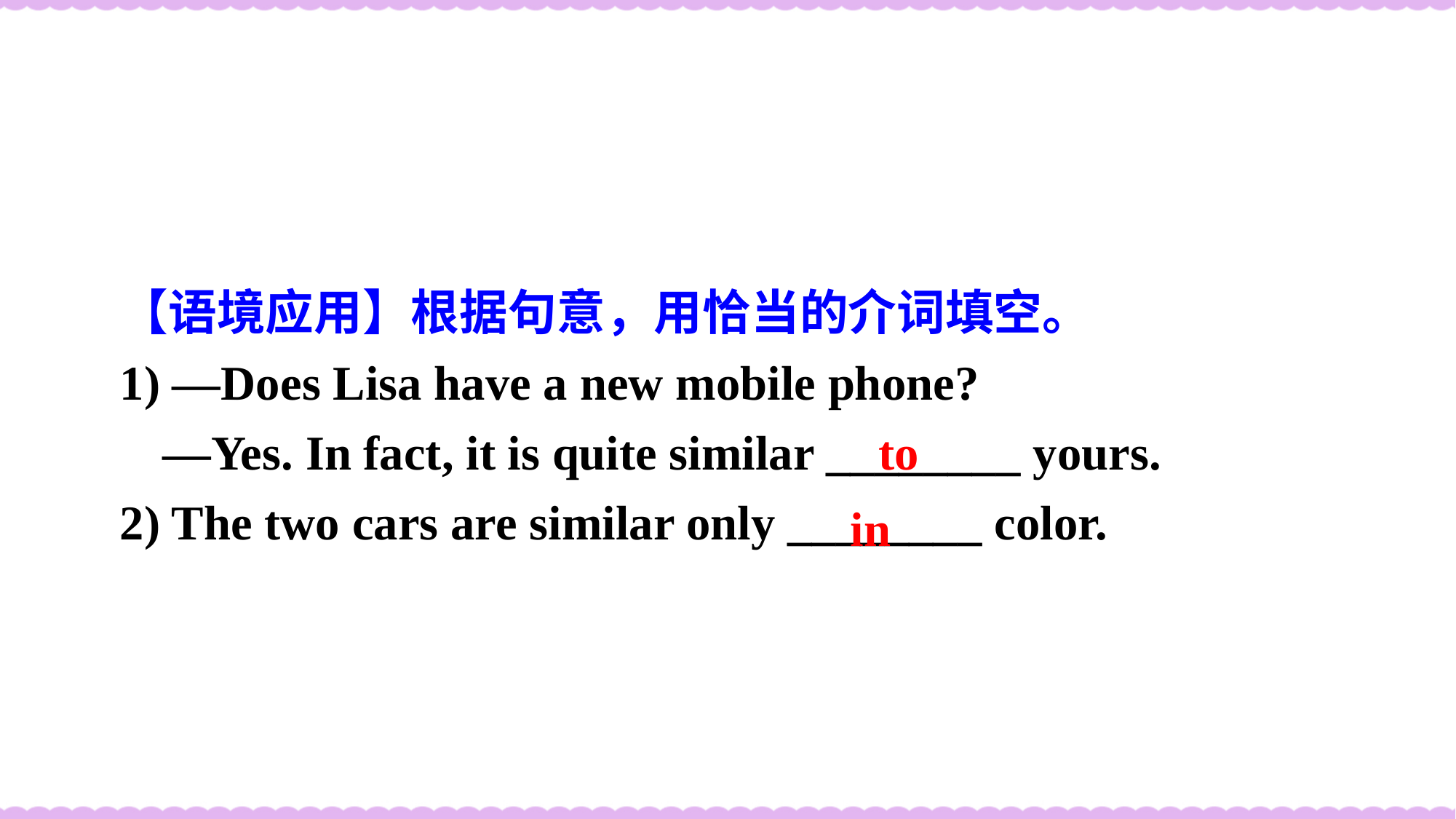

【语境应用】根据句意，用恰当的介词填空。
1) —Does Lisa have a new mobile phone?
—Yes. In fact, it is quite similar ________ yours.
2) The two cars are similar only ________ color.
to
in